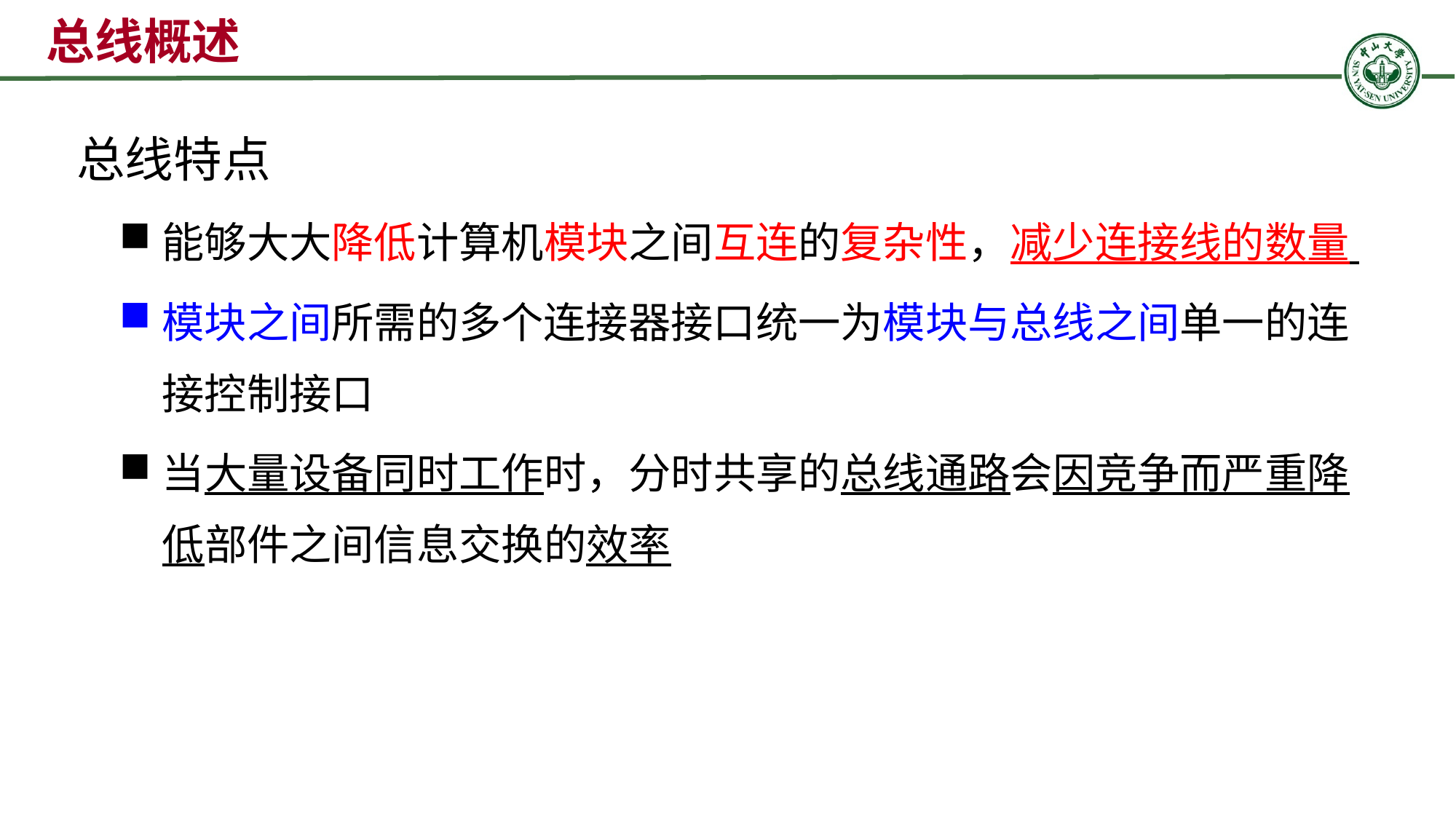

总线概述
总线特点
能够大大降低计算机模块之间互连的复杂性，减少连接线的数量
模块之间所需的多个连接器接口统一为模块与总线之间单一的连接控制接口
当大量设备同时工作时，分时共享的总线通路会因竞争而严重降低部件之间信息交换的效率